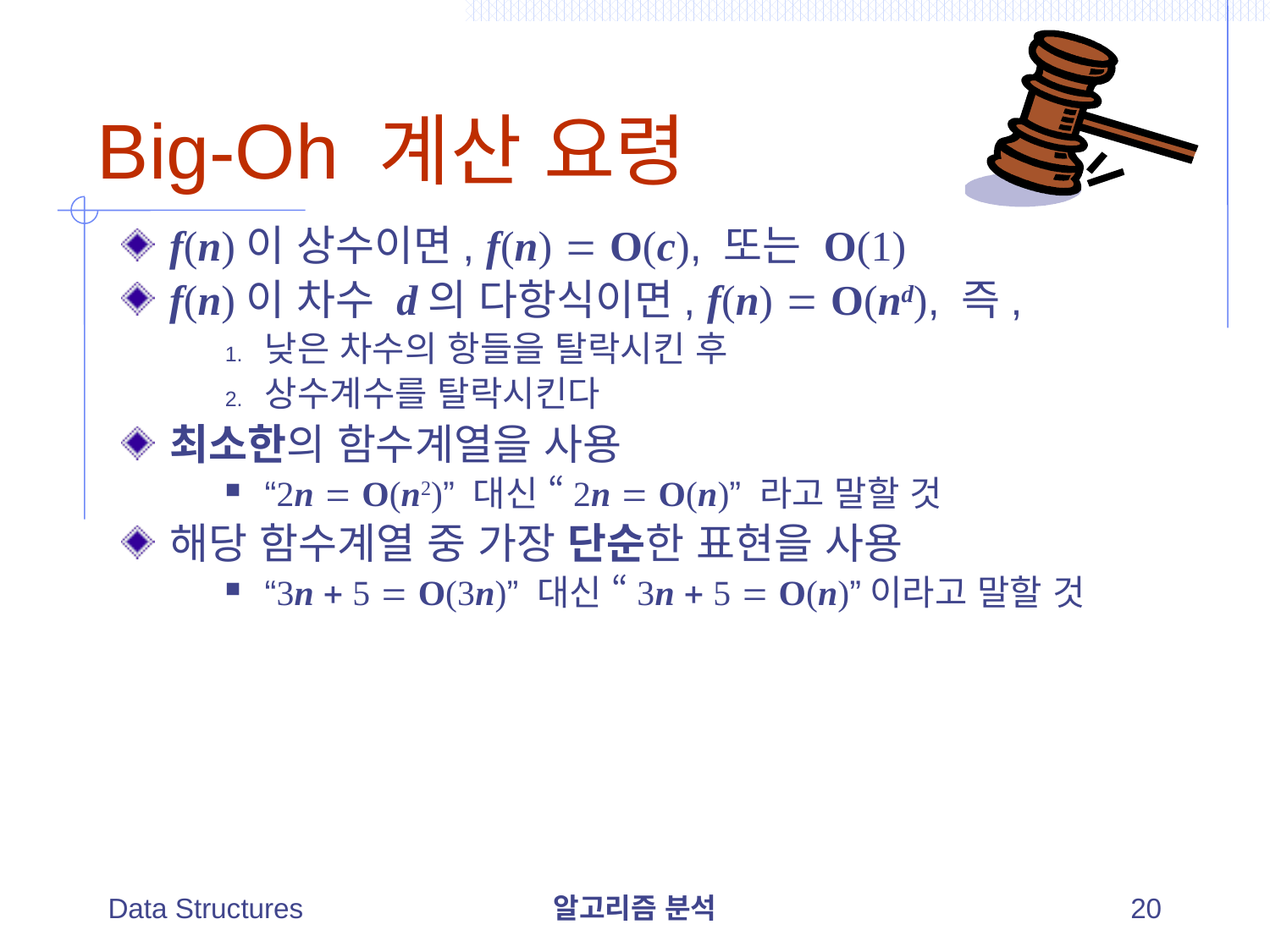

# Big-Oh 계산 요령
f(n)이 상수이면, f(n) = O(c), 또는 O(1)
f(n)이 차수 d의 다항식이면, f(n) = O(nd), 즉,
낮은 차수의 항들을 탈락시킨 후
상수계수를 탈락시킨다
최소한의 함수계열을 사용
“2n = O(n2)” 대신 “2n = O(n)” 라고 말할 것
해당 함수계열 중 가장 단순한 표현을 사용
“3n + 5 = O(3n)” 대신 “3n + 5 = O(n)”이라고 말할 것
Data Structures
알고리즘 분석
20